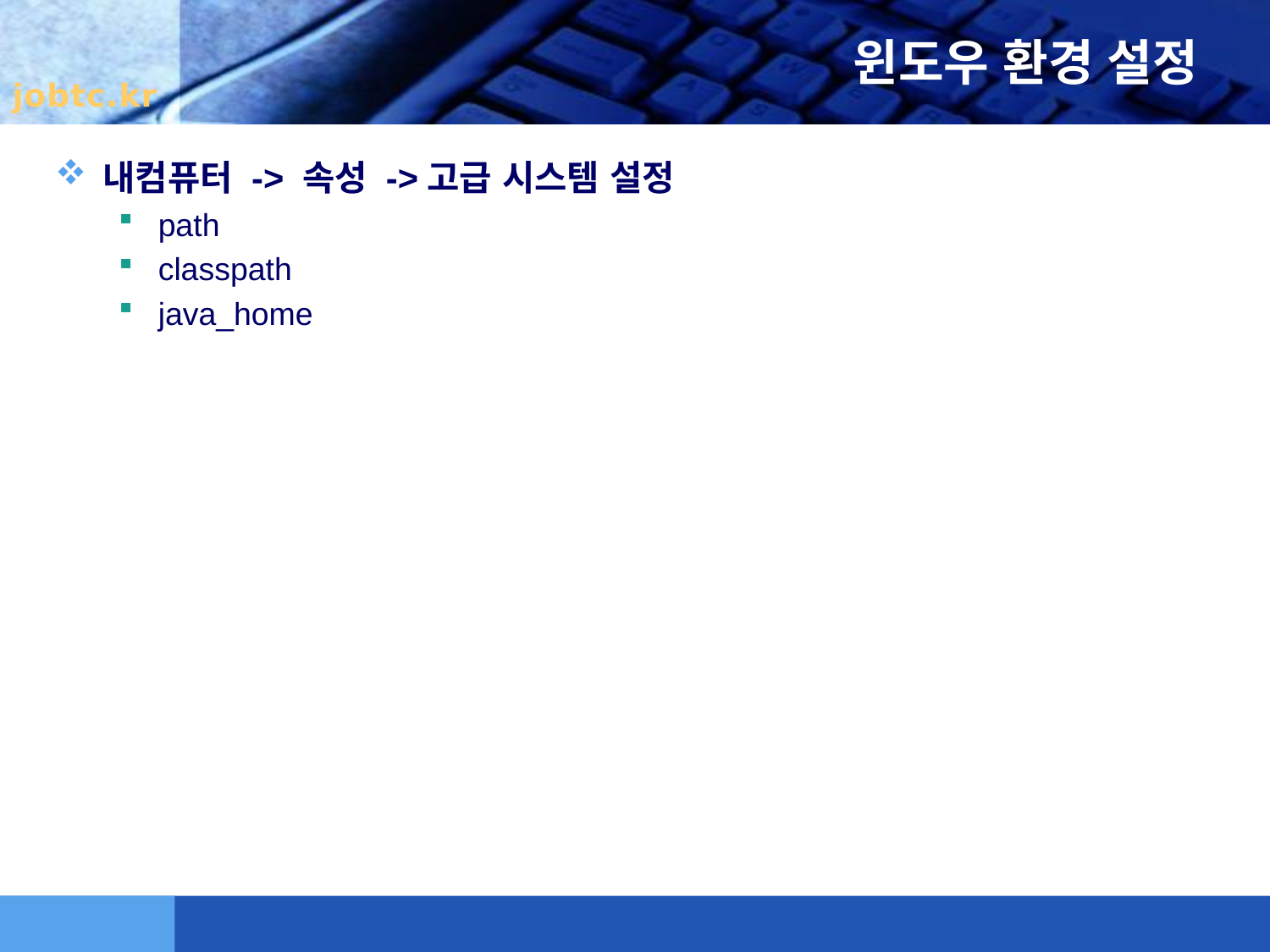

# 윈도우 환경 설정
내컴퓨터 -> 속성 ->고급 시스템 설정
path
classpath
java_home